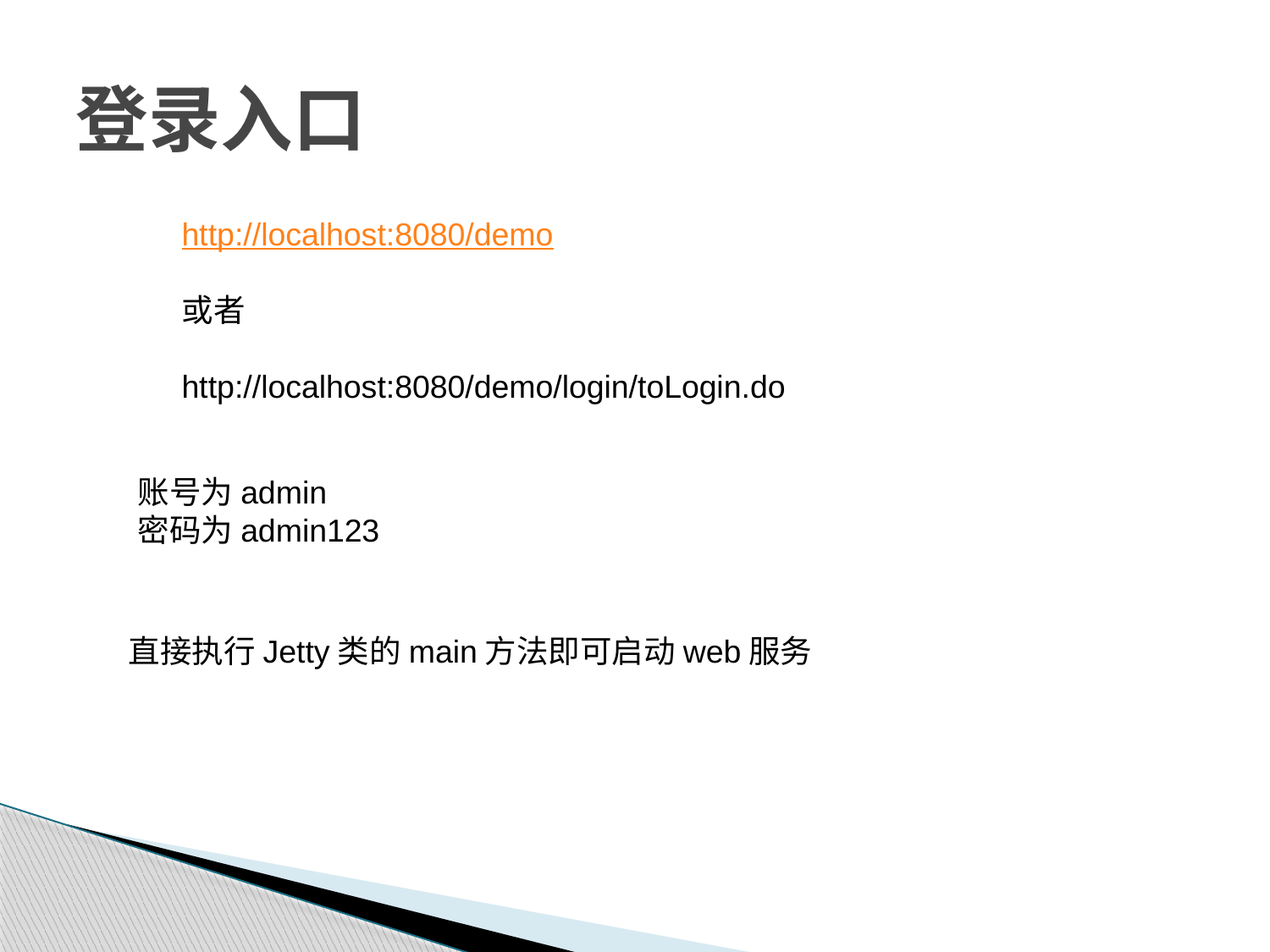

# 登录入口
http://localhost:8080/demo

或者

http://localhost:8080/demo/login/toLogin.do

账号为admin
密码为admin123
直接执行Jetty类的main方法即可启动web服务